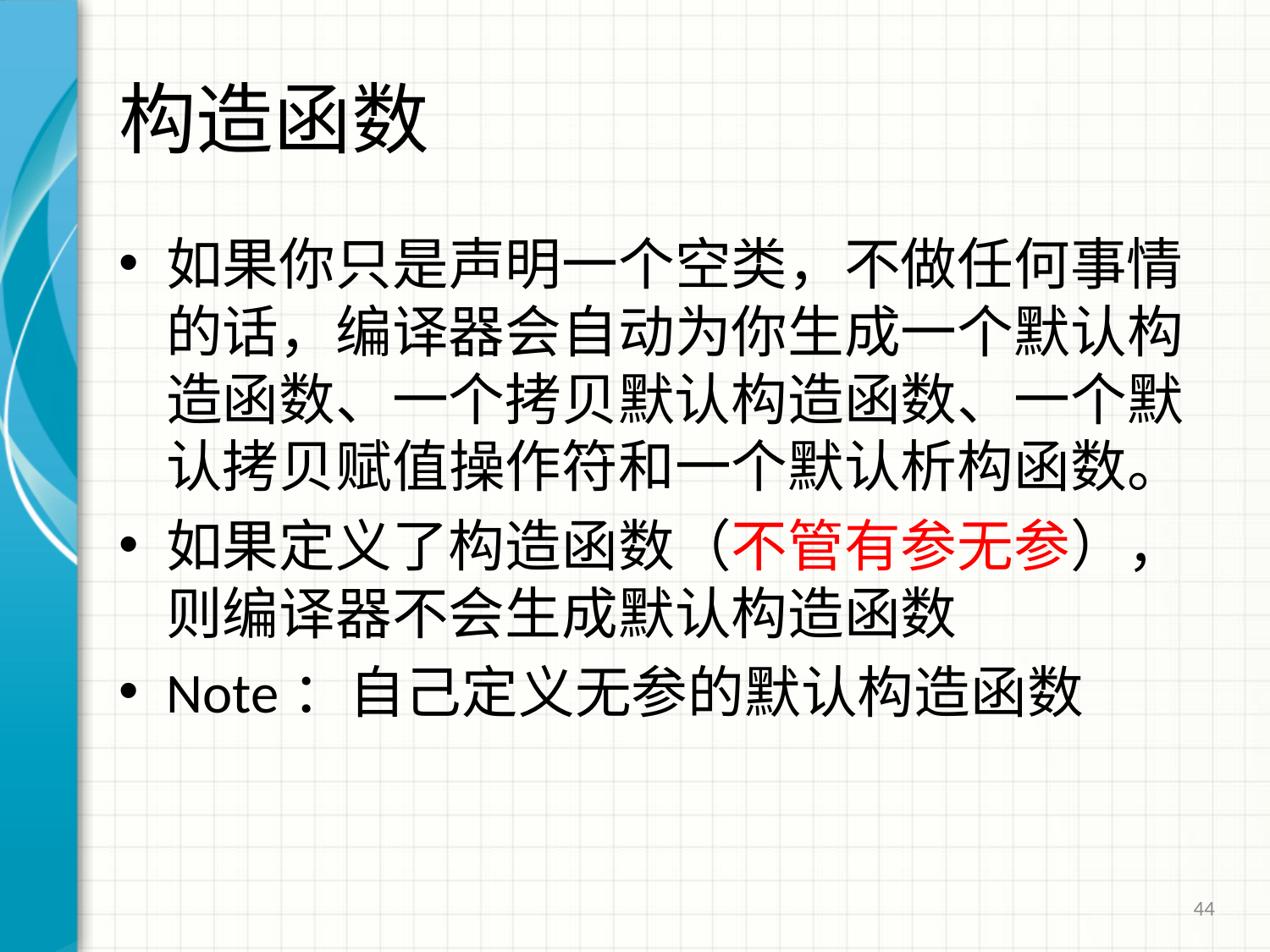

# 构造函数
如果你只是声明一个空类，不做任何事情的话，编译器会自动为你生成一个默认构造函数、一个拷贝默认构造函数、一个默认拷贝赋值操作符和一个默认析构函数。
如果定义了构造函数（不管有参无参），则编译器不会生成默认构造函数
Note：自己定义无参的默认构造函数
44